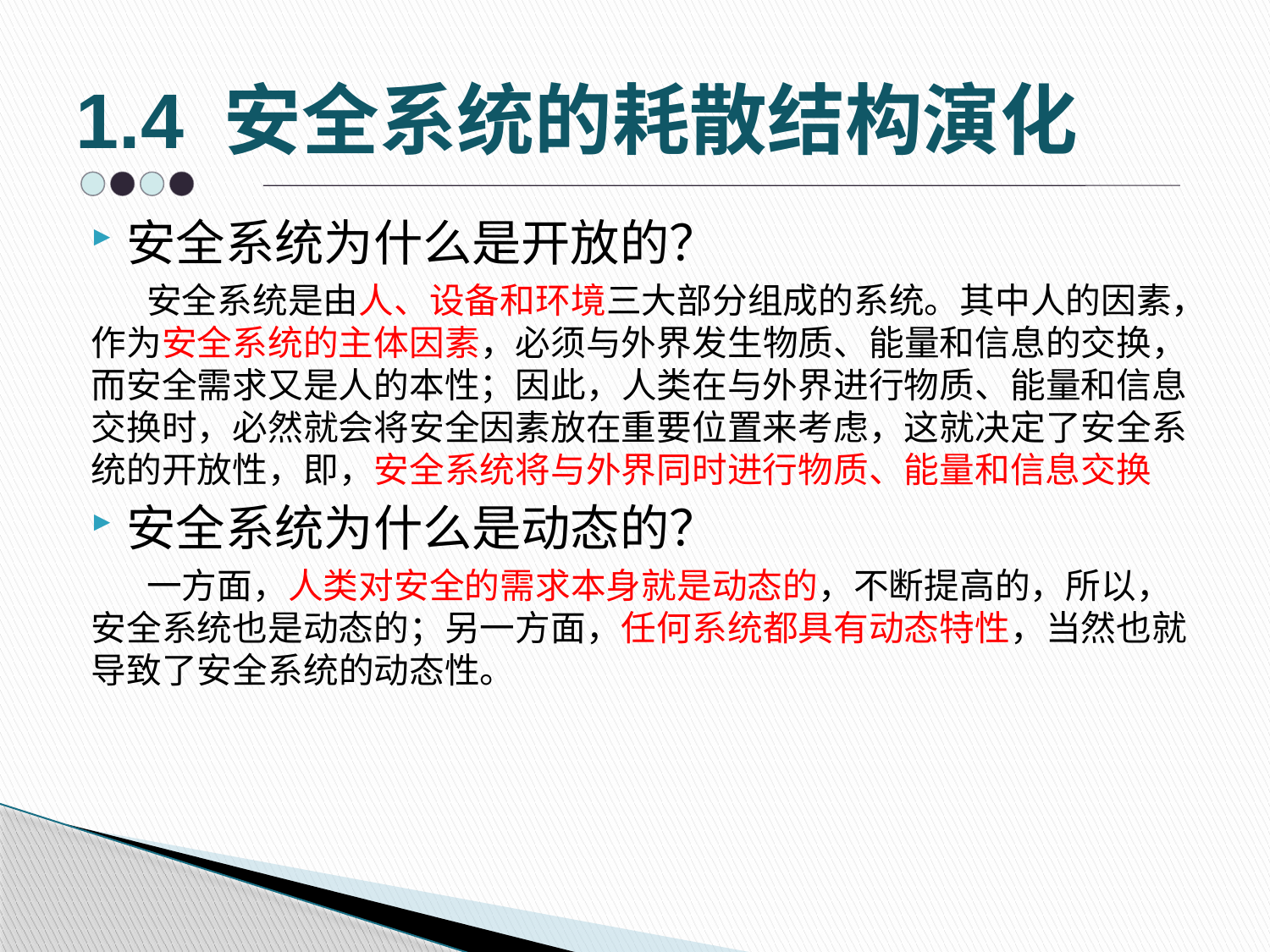

# 1.4 安全系统的耗散结构演化

安全系统为什么是开放的？
      安全系统是由人、设备和环境三大部分组成的系统。其中人的因素，作为安全系统的主体因素，必须与外界发生物质、能量和信息的交换，而安全需求又是人的本性；因此，人类在与外界进行物质、能量和信息交换时，必然就会将安全因素放在重要位置来考虑，这就决定了安全系统的开放性，即，安全系统将与外界同时进行物质、能量和信息交换
安全系统为什么是动态的？
      一方面，人类对安全的需求本身就是动态的，不断提高的，所以，安全系统也是动态的；另一方面，任何系统都具有动态特性，当然也就导致了安全系统的动态性。